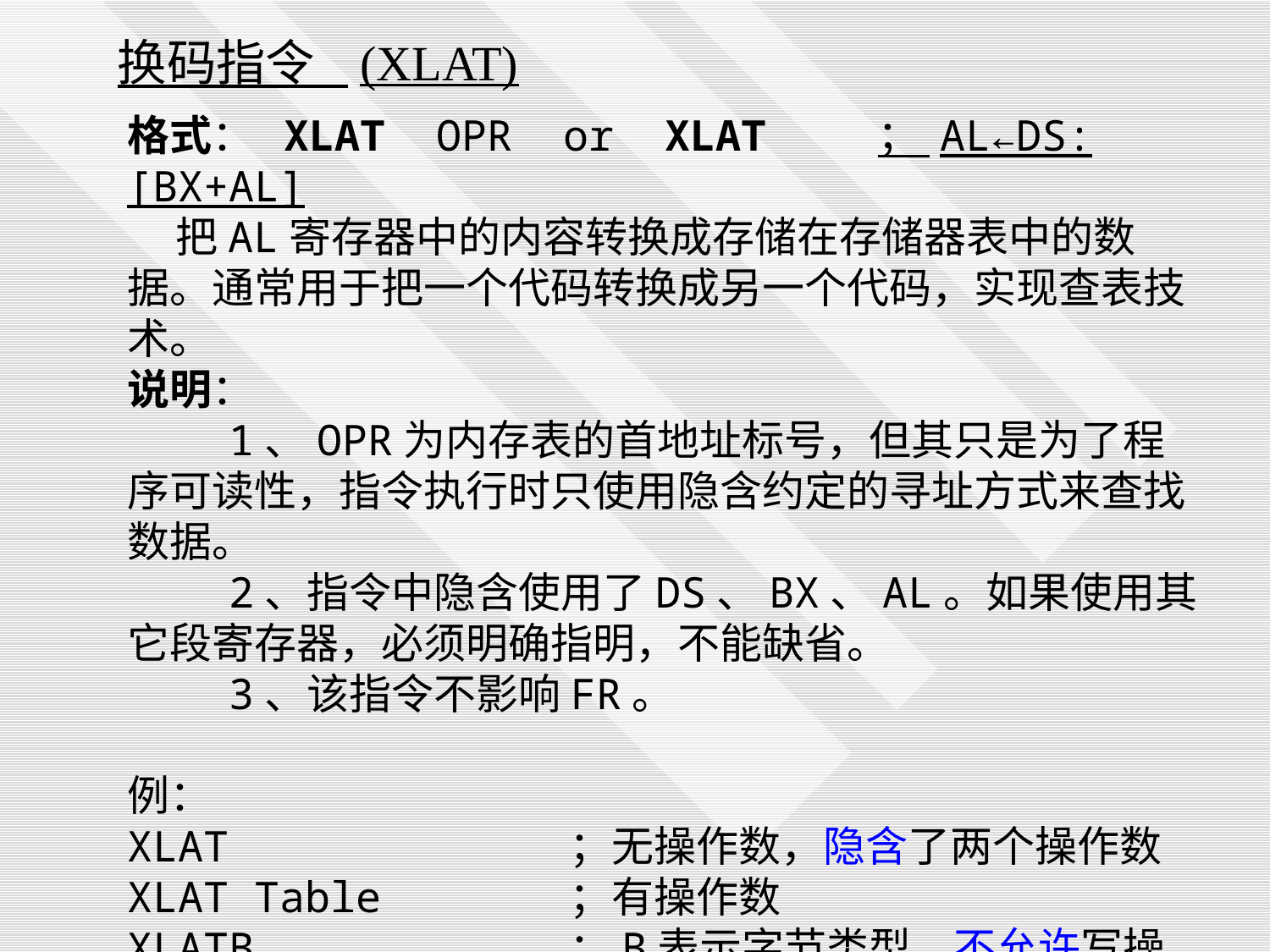

换码指令   (XLAT)
格式：  XLAT  OPR  or  XLAT    ； AL←DS:[BX+AL]
    把AL寄存器中的内容转换成存储在存储器表中的数据。通常用于把一个代码转换成另一个代码，实现查表技术。
说明：
    1、OPR为内存表的首地址标号，但其只是为了程序可读性，指令执行时只使用隐含约定的寻址方式来查找数据。
    2、指令中隐含使用了DS、BX、AL。如果使用其它段寄存器，必须明确指明，不能缺省。
    3、该指令不影响FR。

例：
XLAT             ；无操作数，隐含了两个操作数
XLAT Table       ；有操作数
XLATB            ；B表示字节类型，不允许写操作数
XLAT ES:Table    ；重设段寄存器为ES